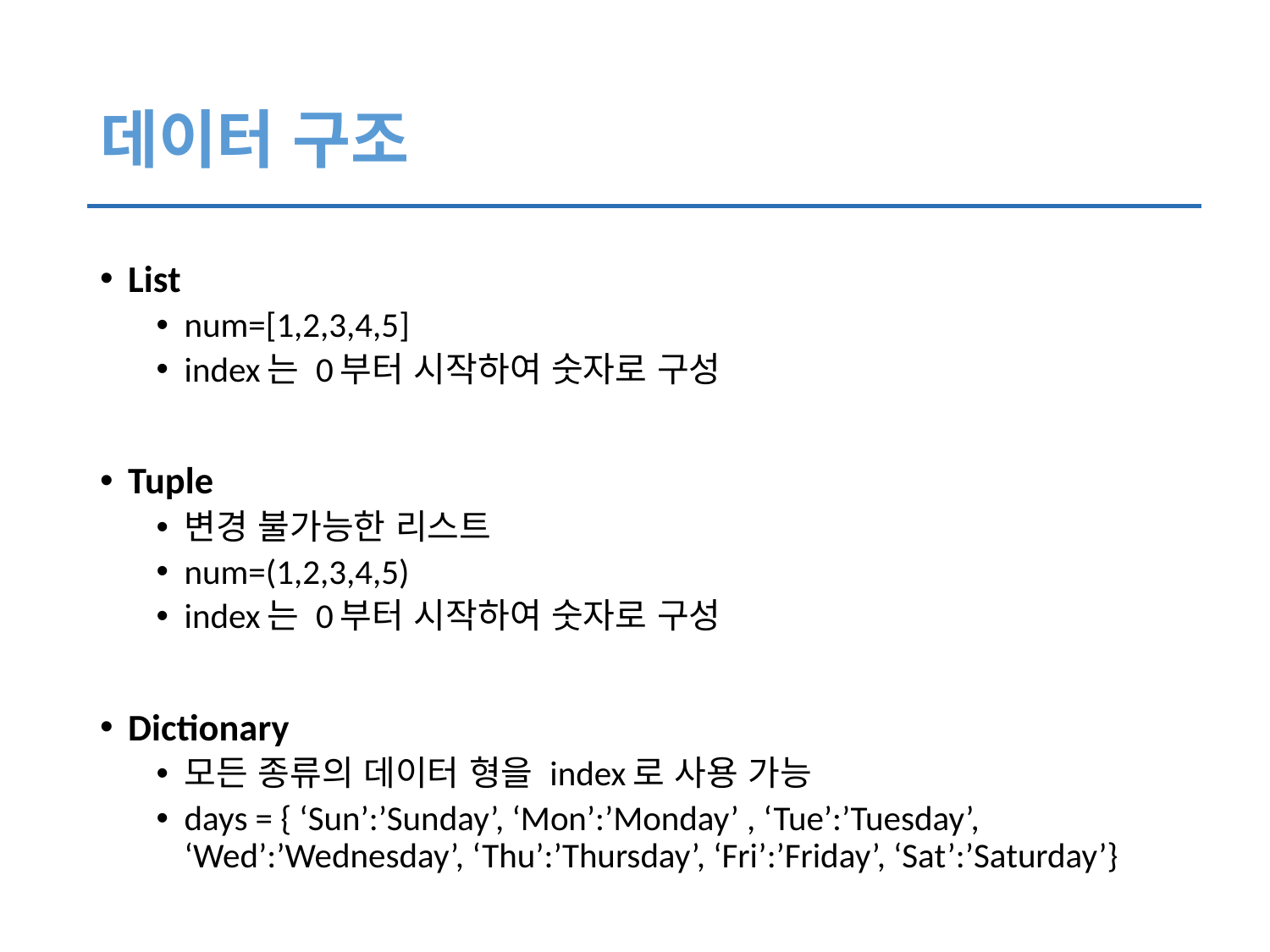

# 데이터 구조
List
num=[1,2,3,4,5]
index는 0부터 시작하여 숫자로 구성

Tuple
변경 불가능한 리스트
num=(1,2,3,4,5)
index는 0부터 시작하여 숫자로 구성

Dictionary
모든 종류의 데이터 형을 index로 사용 가능
days = { ‘Sun’:’Sunday’, ‘Mon’:’Monday’ , ‘Tue’:’Tuesday’, ‘Wed’:’Wednesday’, ‘Thu’:’Thursday’, ‘Fri’:’Friday’, ‘Sat’:’Saturday’}